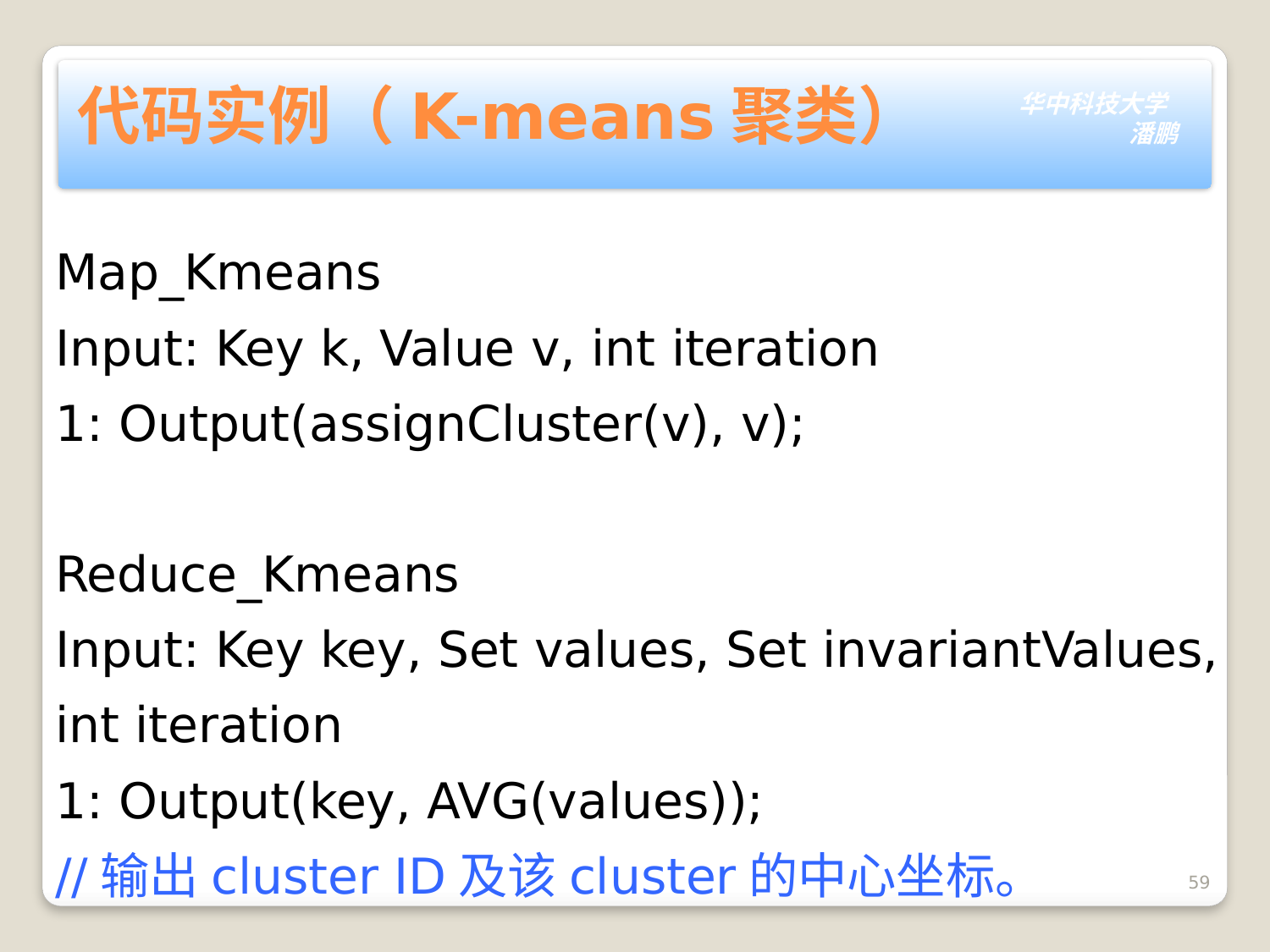

# 代码实例（K-means聚类）
Map_Kmeans
Input: Key k, Value v, int iteration
1: Output(assignCluster(v), v);

Reduce_Kmeans
Input: Key key, Set values, Set invariantValues,
int iteration
1: Output(key, AVG(values));
//输出cluster ID及该cluster的中心坐标。
59